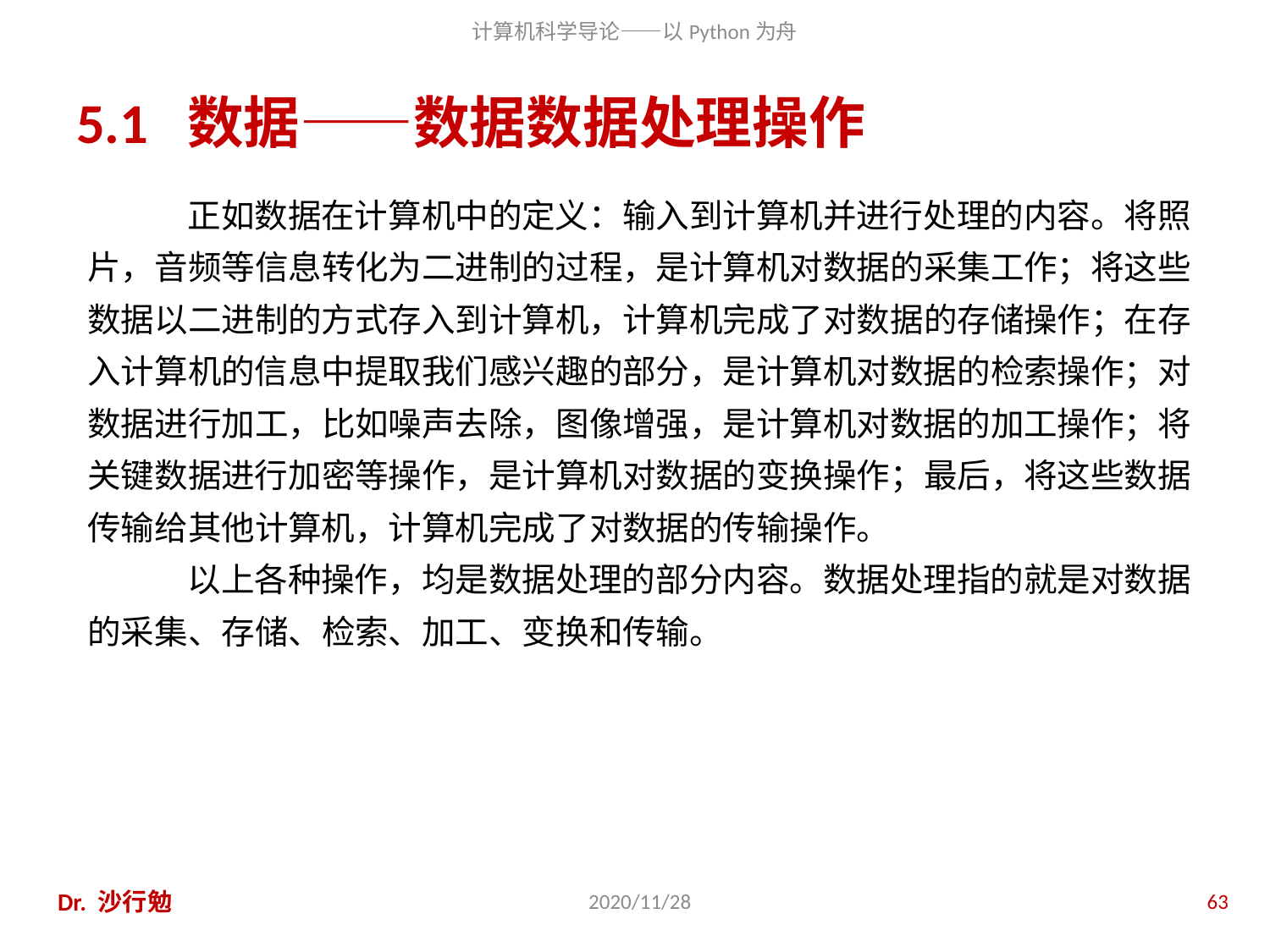

# 5.1  数据——数据数据处理操作
正如数据在计算机中的定义：输入到计算机并进行处理的内容。将照片，音频等信息转化为二进制的过程，是计算机对数据的采集工作；将这些数据以二进制的方式存入到计算机，计算机完成了对数据的存储操作；在存入计算机的信息中提取我们感兴趣的部分，是计算机对数据的检索操作；对数据进行加工，比如噪声去除，图像增强，是计算机对数据的加工操作；将关键数据进行加密等操作，是计算机对数据的变换操作；最后，将这些数据传输给其他计算机，计算机完成了对数据的传输操作。
以上各种操作，均是数据处理的部分内容。数据处理指的就是对数据的采集、存储、检索、加工、变换和传输。

Dr. 沙行勉
2020/11/28
63